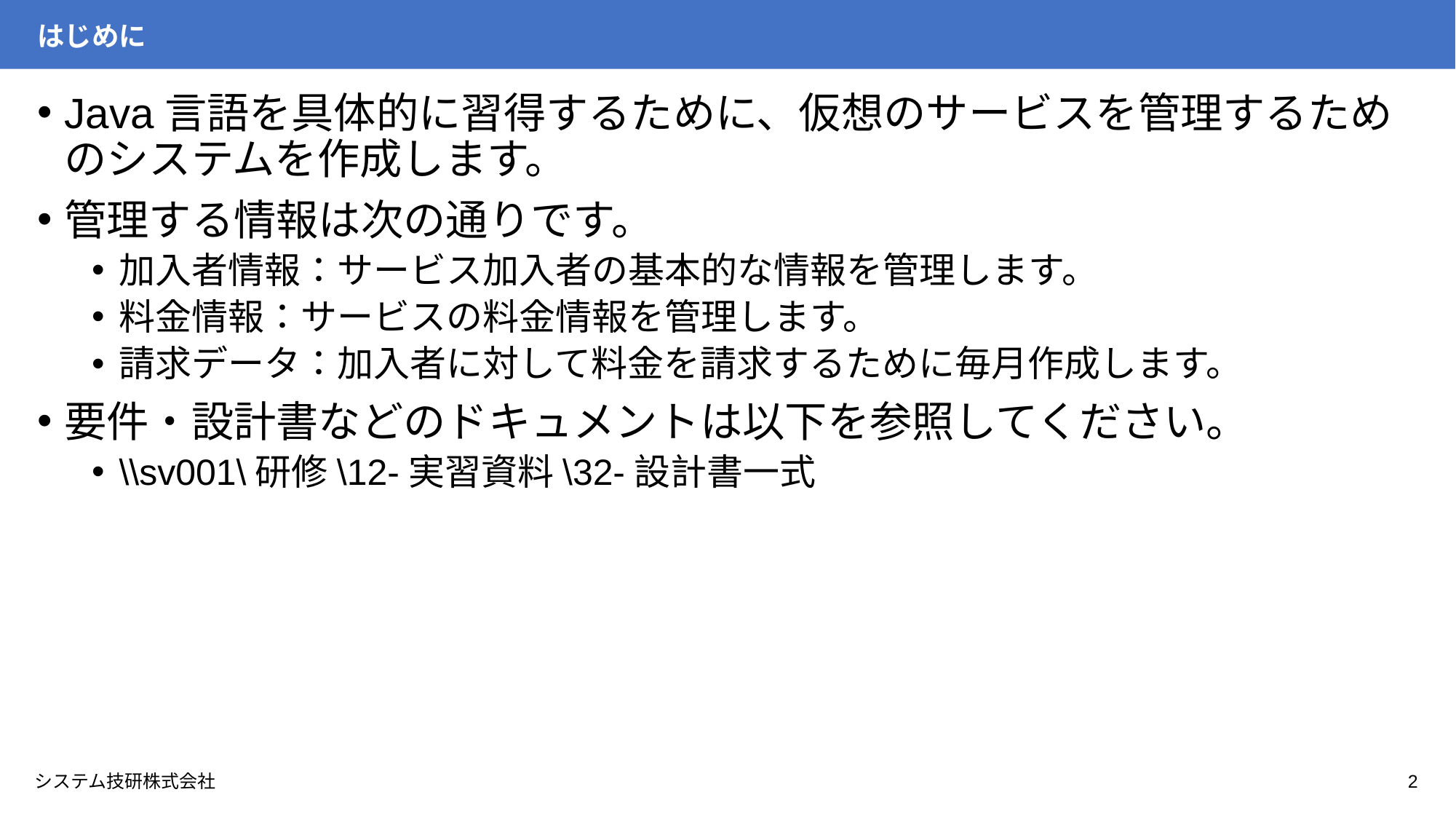

# はじめに
Java言語を具体的に習得するために、仮想のサービスを管理するためのシステムを作成します。
管理する情報は次の通りです。
加入者情報：サービス加入者の基本的な情報を管理します。
料金情報：サービスの料金情報を管理します。
請求データ：加入者に対して料金を請求するために毎月作成します。
要件・設計書などのドキュメントは以下を参照してください。
\\sv001\研修\12-実習資料\32-設計書一式

システム技研株式会社
2